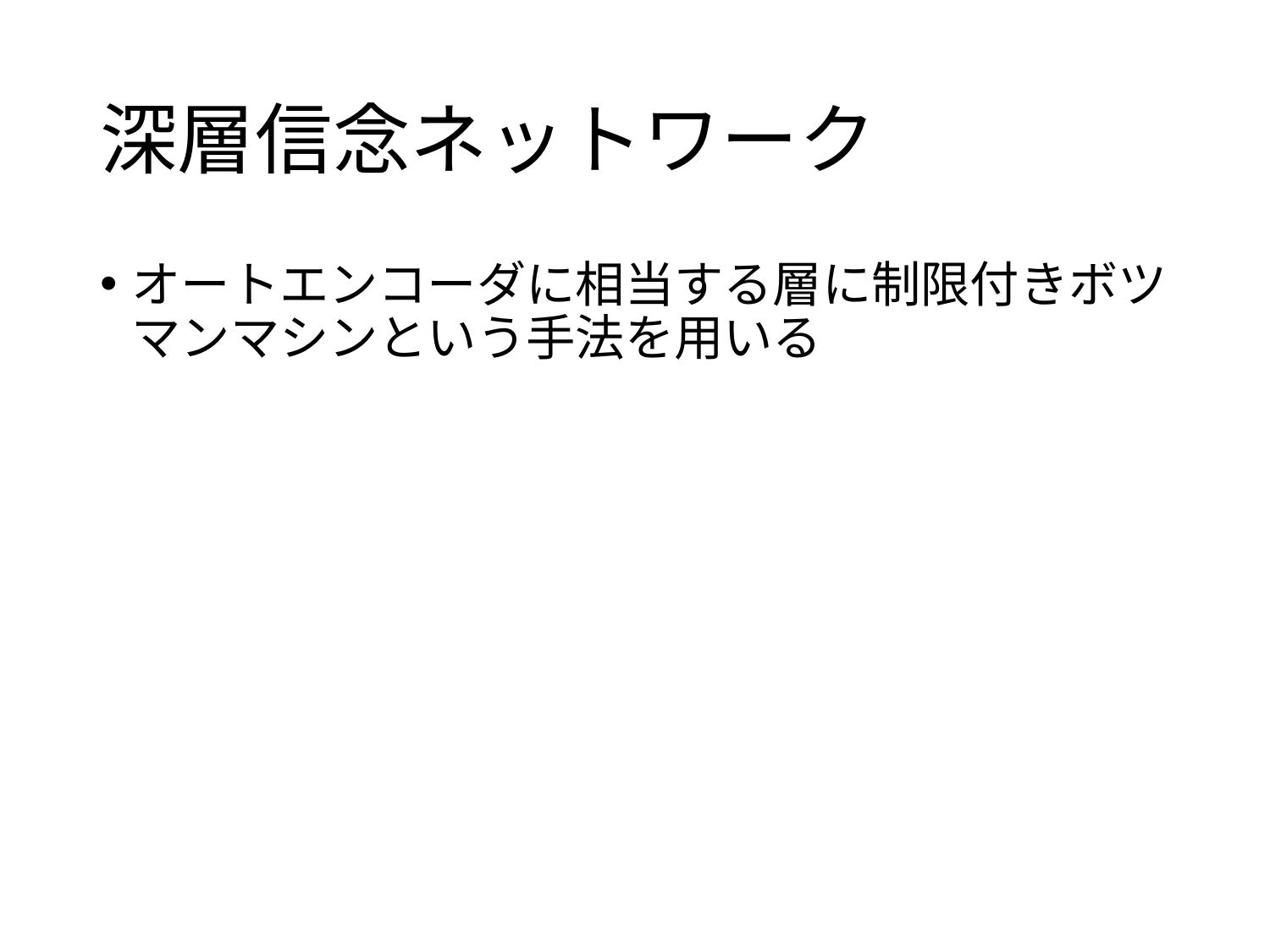

# 深層信念ネットワーク
オートエンコーダに相当する層に制限付きボツマンマシンという手法を用いる